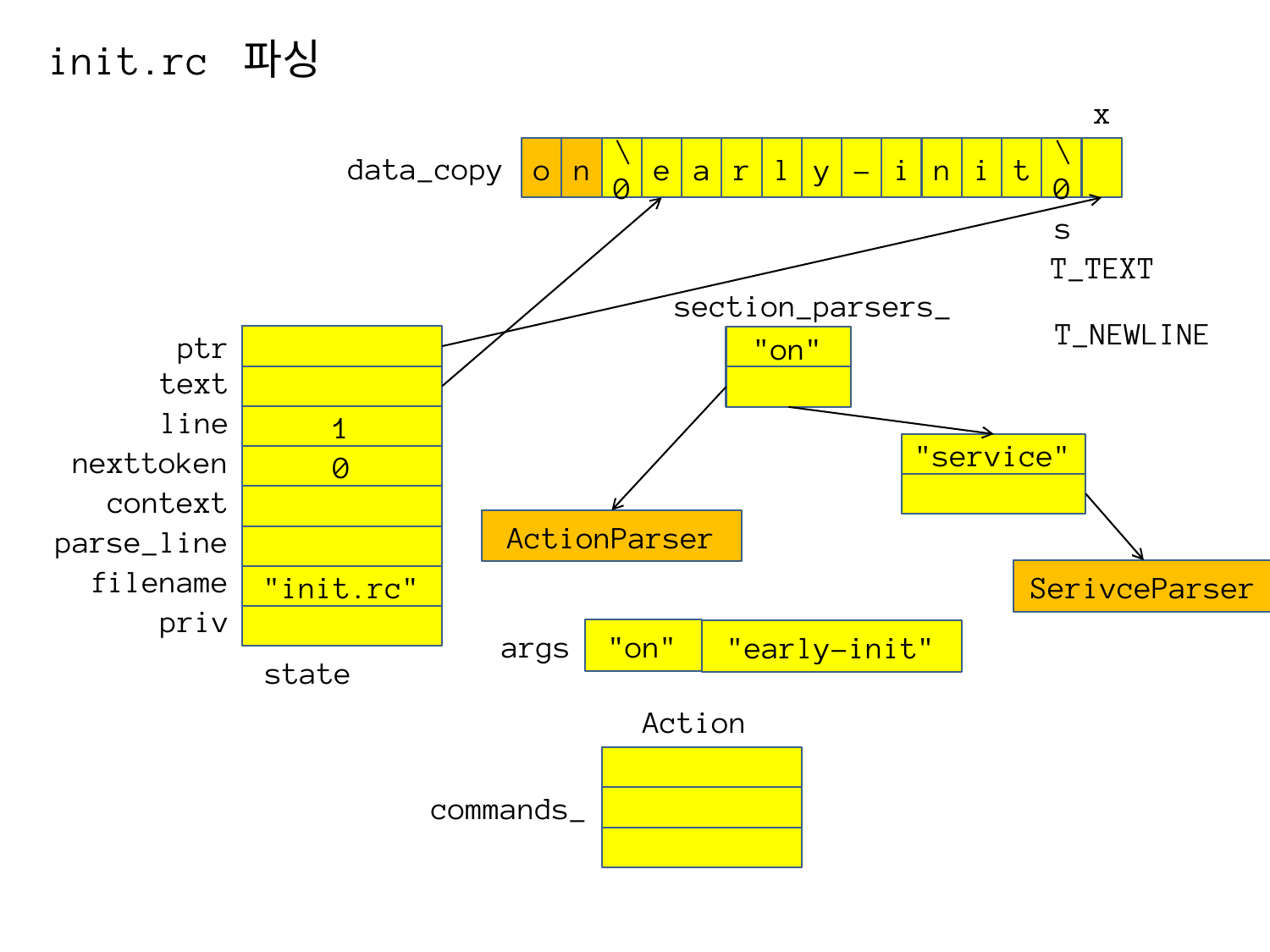

init.rc 파싱
x
o
n
\0
e
a
r
l
y
-
i
n
i
t
\0

data_copy
s
T_TEXT
section_parsers_
T_NEWLINE
ptr

"on"
text

line
1
"service"
nexttoken
0

context

ActionParser
parse_line

filename
SerivceParser
"init.rc"
priv

"on"
args
"early-init"
state
Action

commands_